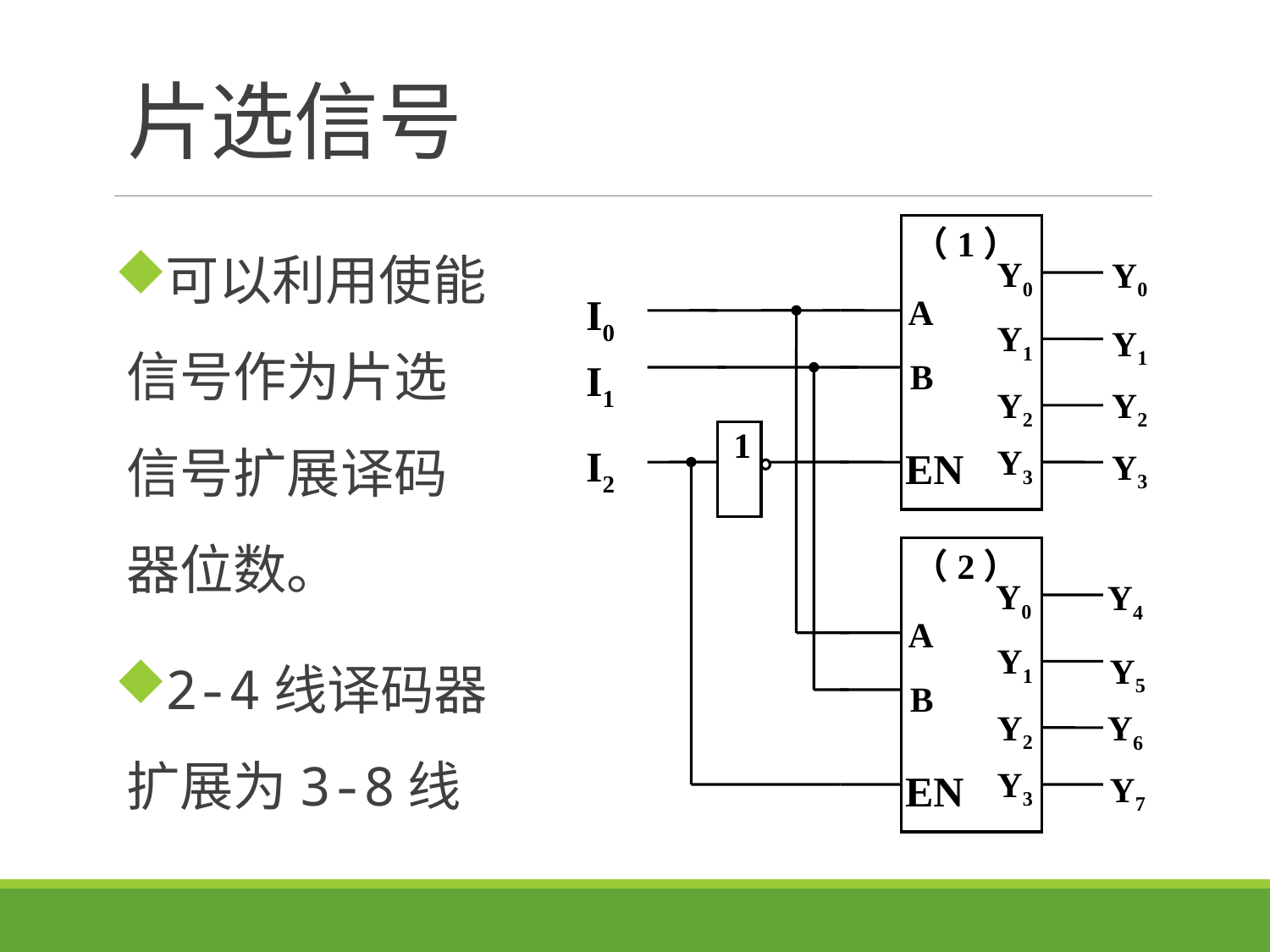

# 片选信号
可以利用使能信号作为片选信号扩展译码器位数。
2-4线译码器扩展为3-8线

（1）
Y0
Y0

I0
A

Y1
Y1

I1
B

Y2
Y2

1

I2
Y3
EN
Y3

（2）
Y0
Y4

A

Y1
Y5

B

Y2
Y6

Y3
EN
Y7